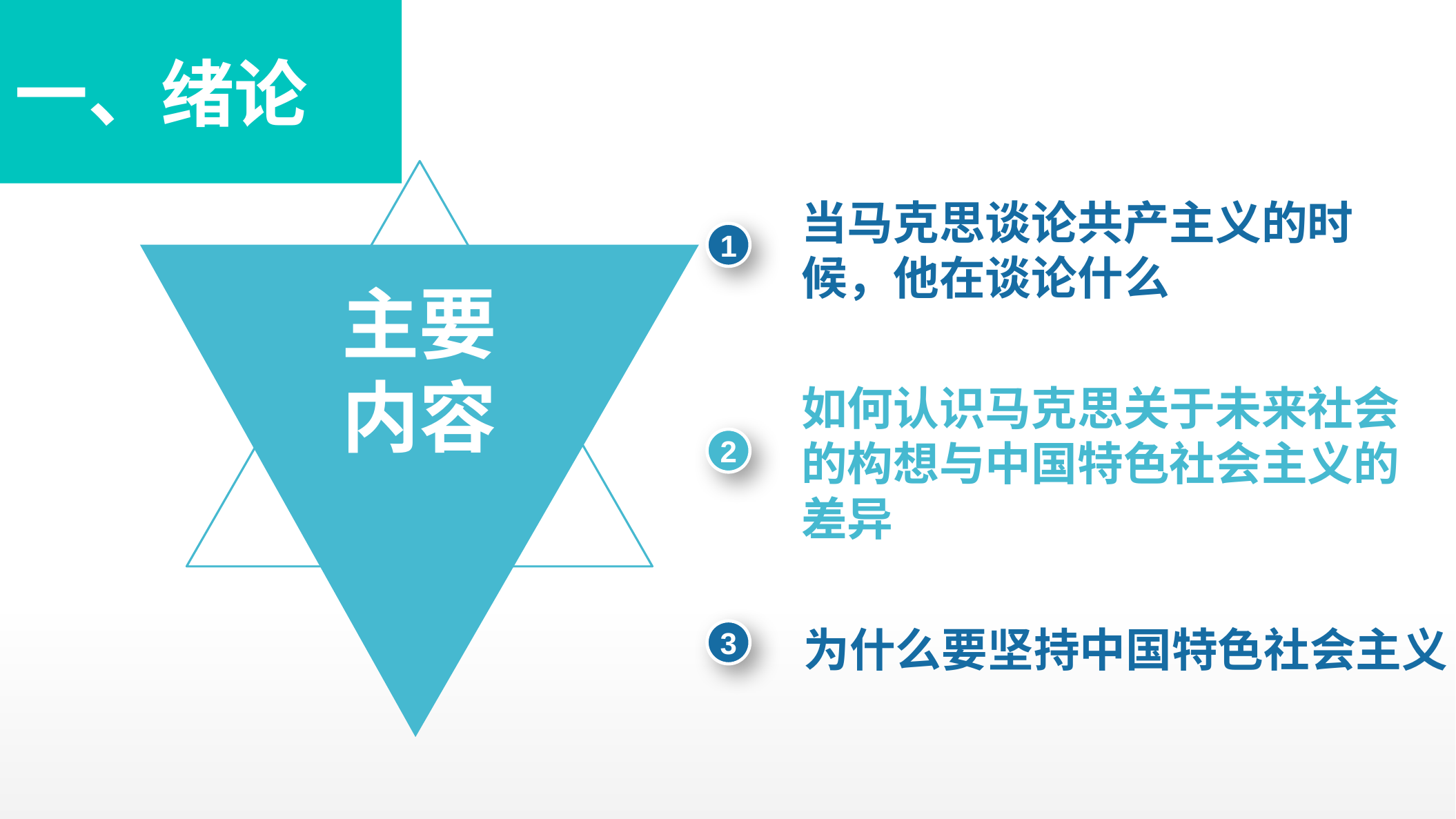

一、绪论

当马克思谈论共产主义的时候，他在谈论什么
1

主要
内容
如何认识马克思关于未来社会的构想与中国特色社会主义的差异
2
为什么要坚持中国特色社会主义
3